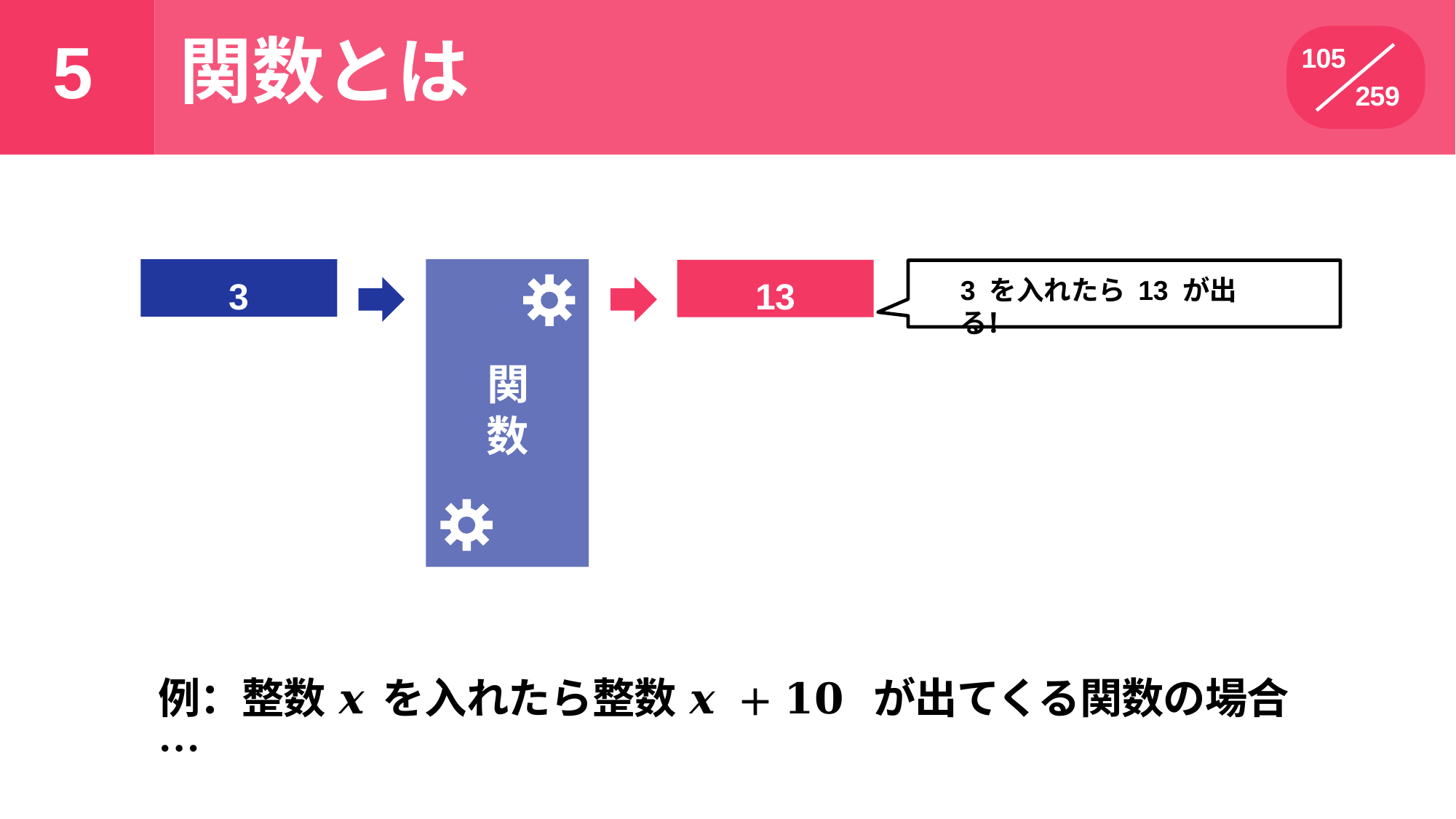

関数とは
# 5
105
259
3

関数
13

3 を入れたら 13 が出る！

例：整数 𝒙 を入れたら整数 𝒙 + 𝟏𝟎 が出てくる関数の場合…